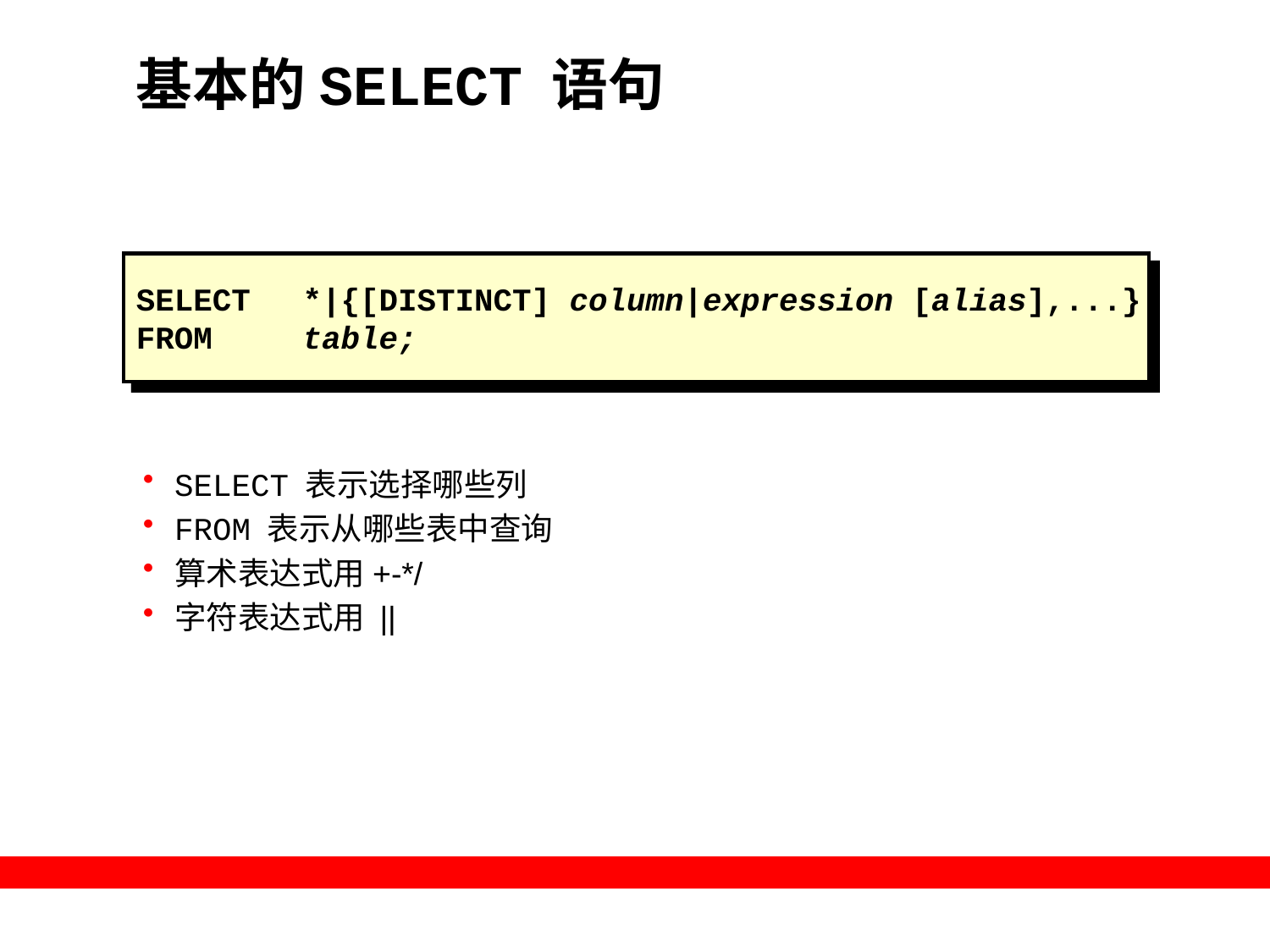

# 基本的SELECT 语句
SELECT	*|{[DISTINCT] column|expression [alias],...}
FROM	table;
SELECT 表示选择哪些列
FROM 表示从哪些表中查询
算术表达式用+-*/
字符表达式用 ||